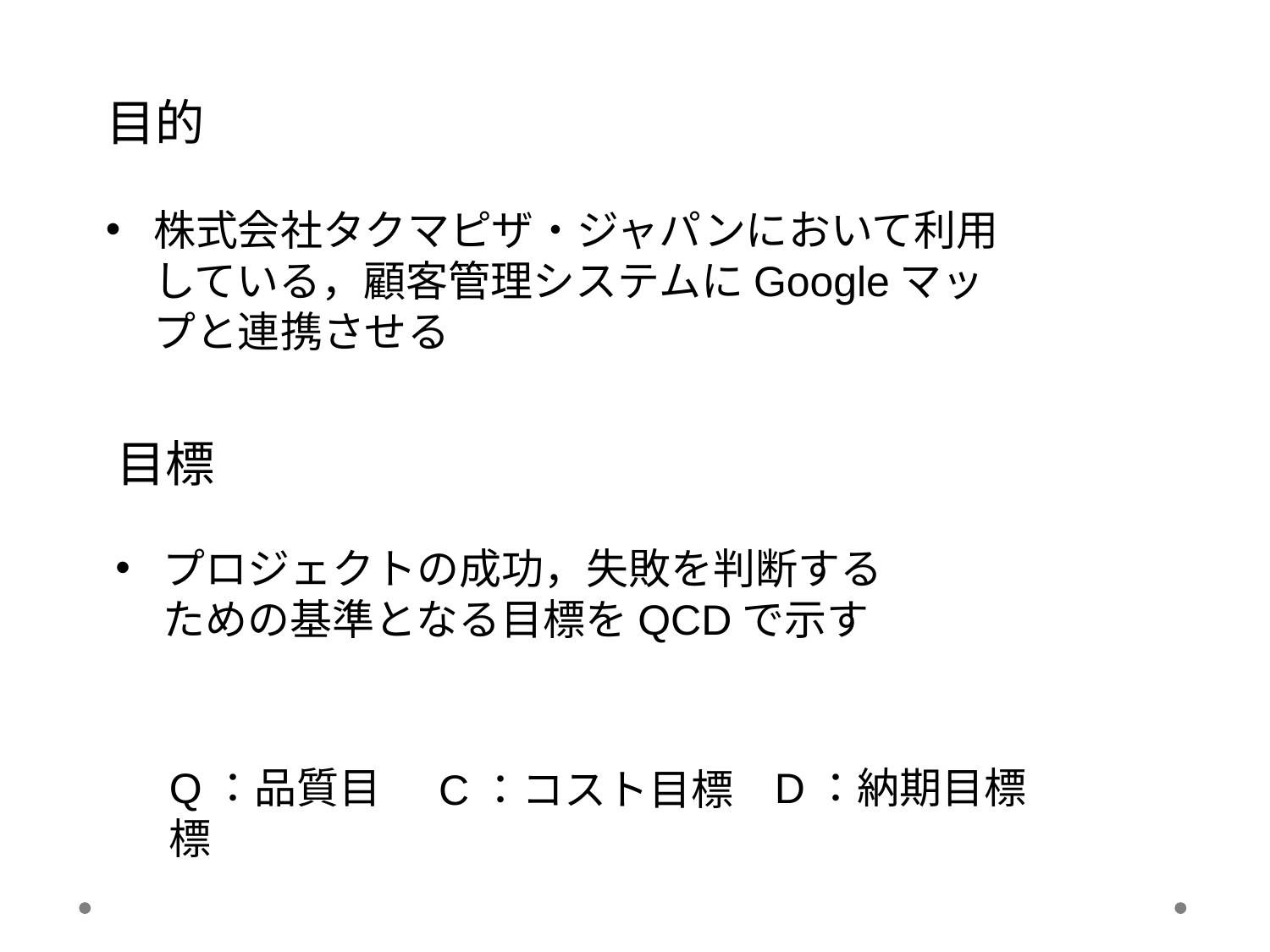

目的
株式会社タクマピザ・ジャパンにおいて利用している，顧客管理システムにGoogleマップと連携させる
目標
プロジェクトの成功，失敗を判断するための基準となる目標をQCDで示す
D：納期目標
Q：品質目標
C：コスト目標